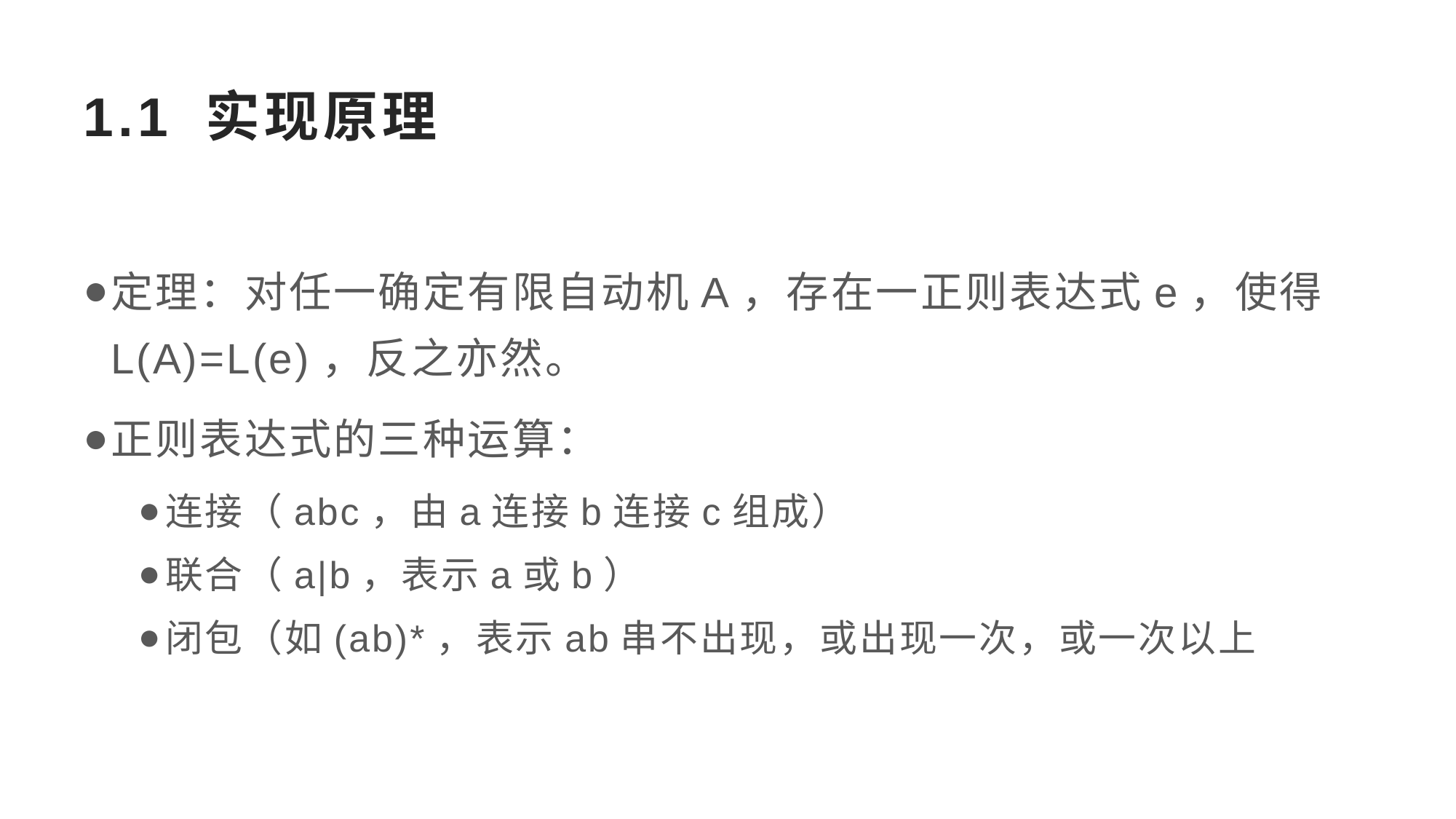

# 1.1 实现原理

定理：对任一确定有限自动机A，存在一正则表达式e，使得L(A)=L(e)，反之亦然。
正则表达式的三种运算：
连接（abc，由a连接b连接c组成）
联合（a|b，表示a或b）
闭包（如(ab)*，表示ab串不出现，或出现一次，或一次以上